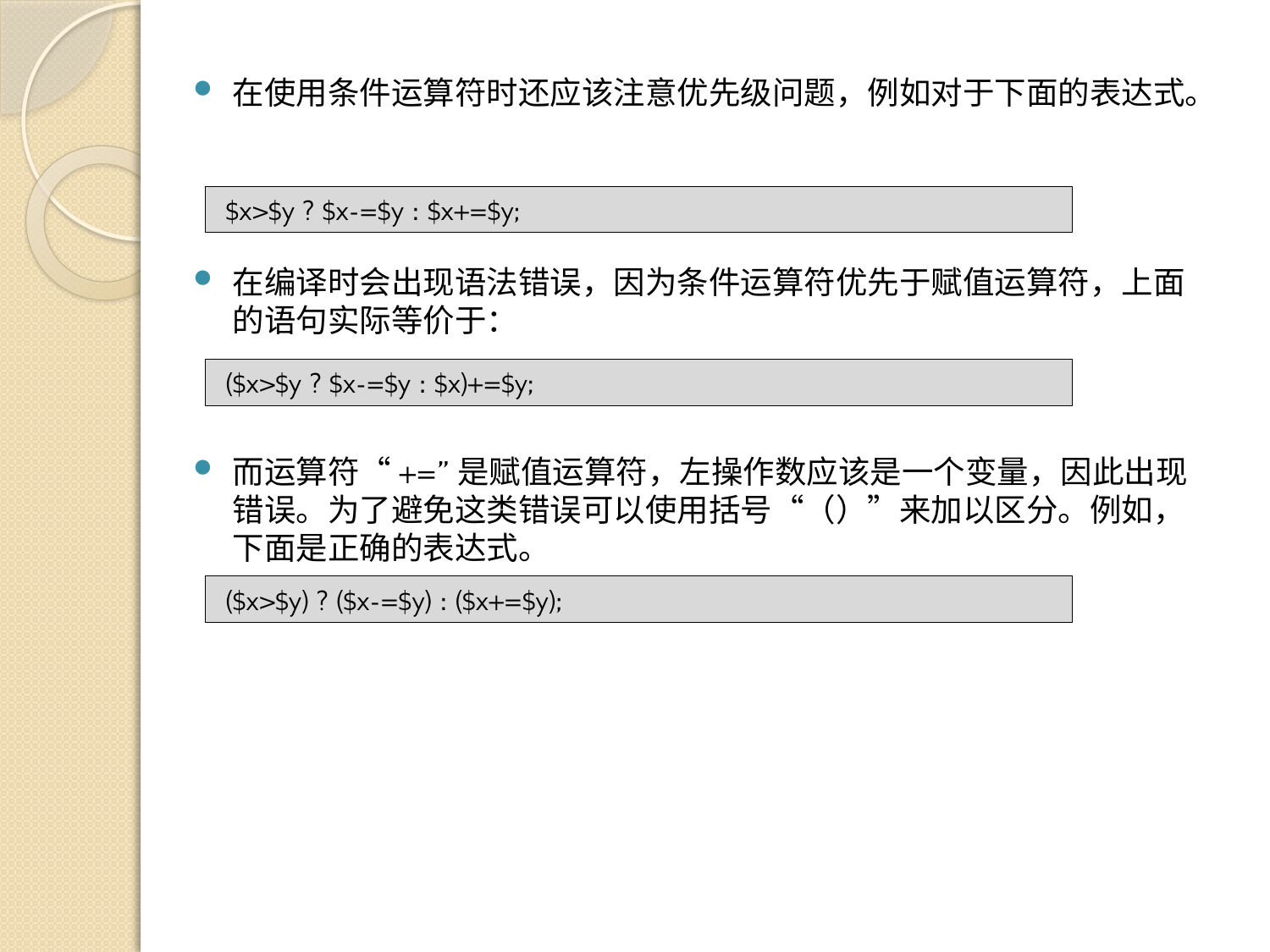

在使用条件运算符时还应该注意优先级问题，例如对于下面的表达式。
 $x>$y ? $x-=$y : $x+=$y;
在编译时会出现语法错误，因为条件运算符优先于赋值运算符，上面的语句实际等价于：
 ($x>$y ? $x-=$y : $x)+=$y;
而运算符“+=”是赋值运算符，左操作数应该是一个变量，因此出现错误。为了避免这类错误可以使用括号“（）”来加以区分。例如，下面是正确的表达式。
 ($x>$y) ? ($x-=$y) : ($x+=$y);